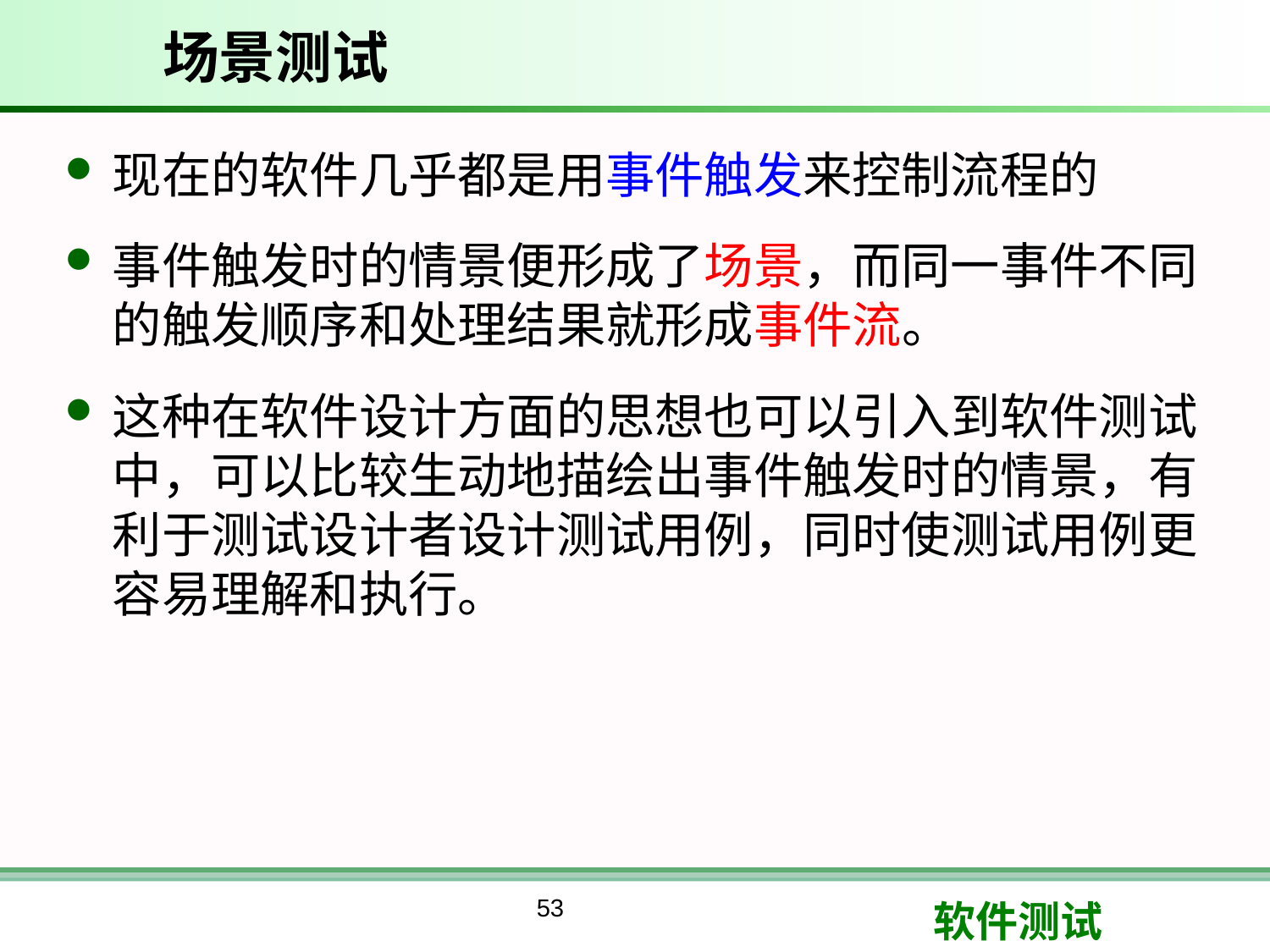

# 场景测试
现在的软件几乎都是用事件触发来控制流程的
事件触发时的情景便形成了场景，而同一事件不同的触发顺序和处理结果就形成事件流。
这种在软件设计方面的思想也可以引入到软件测试中，可以比较生动地描绘出事件触发时的情景，有利于测试设计者设计测试用例，同时使测试用例更容易理解和执行。

53